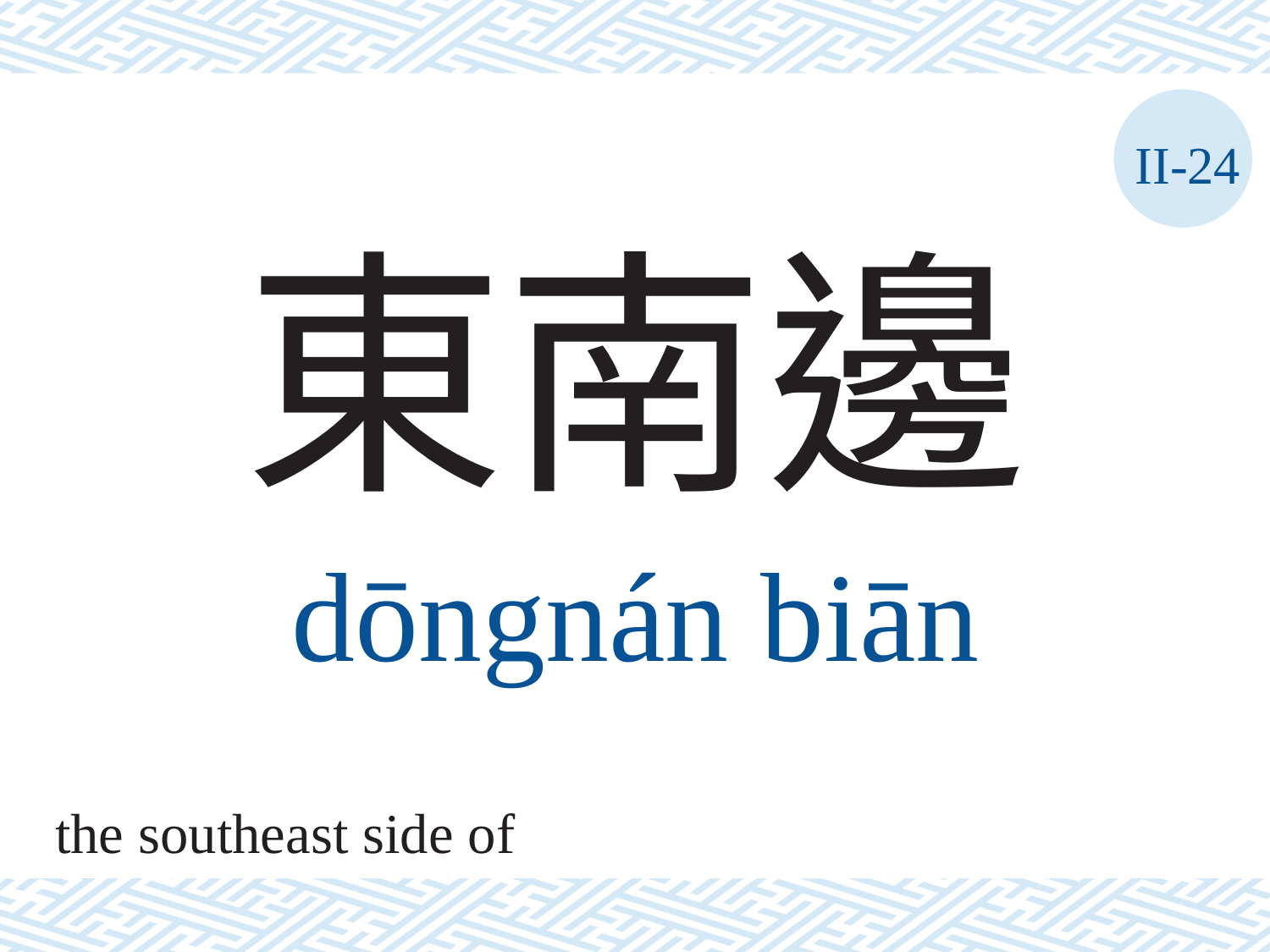

II-24
東南邊
dōngnán	biān
the southeast side of